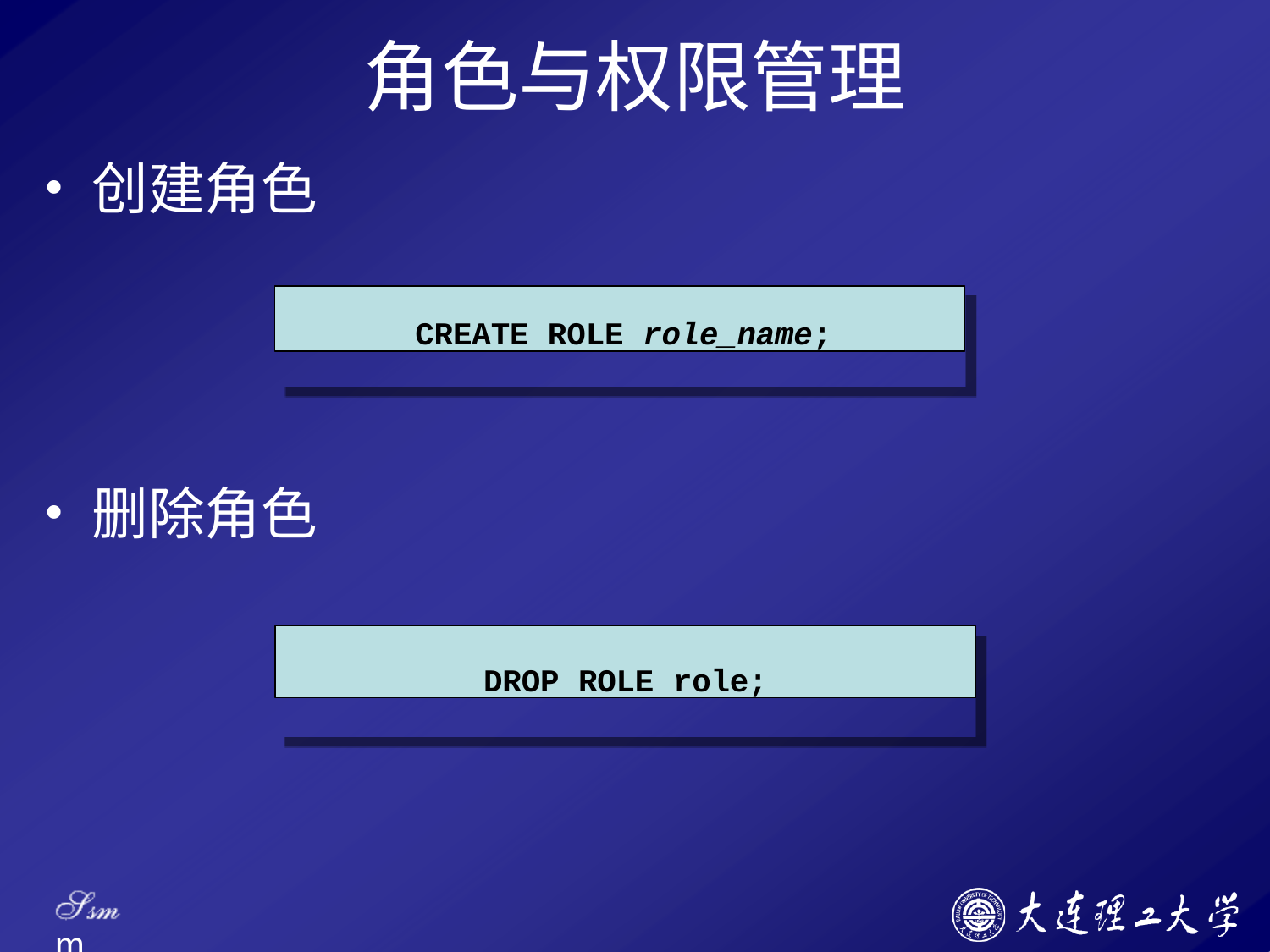

# 角色与权限管理
创建角色
CREATE ROLE role_name;

删除角色

DROP ROLE role;

Ssm